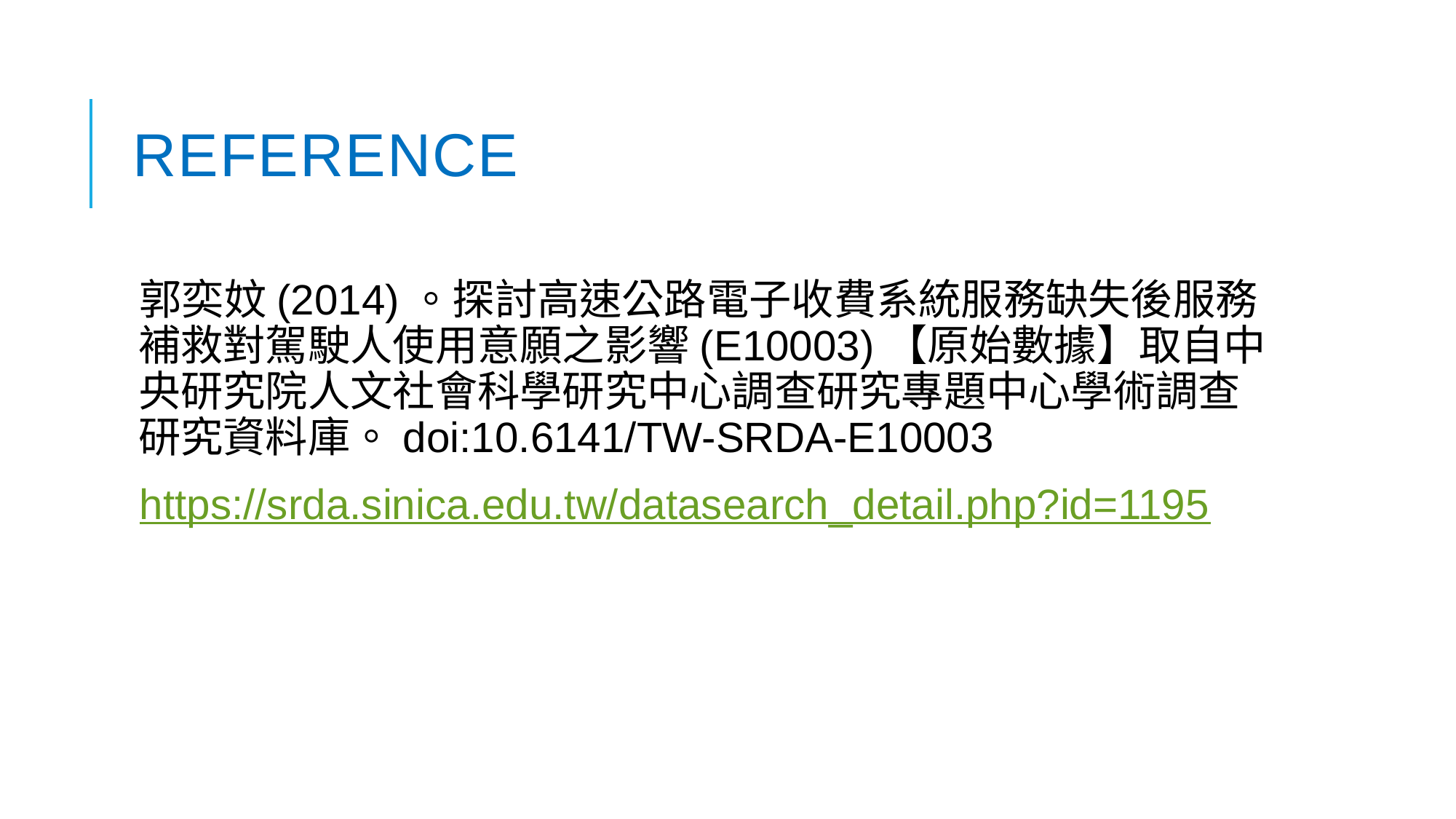

# reference
郭奕妏(2014)。探討高速公路電子收費系統服務缺失後服務補救對駕駛人使用意願之影響(E10003)【原始數據】取自中央研究院人文社會科學研究中心調查研究專題中心學術調查研究資料庫。doi:10.6141/TW-SRDA-E10003
https://srda.sinica.edu.tw/datasearch_detail.php?id=1195